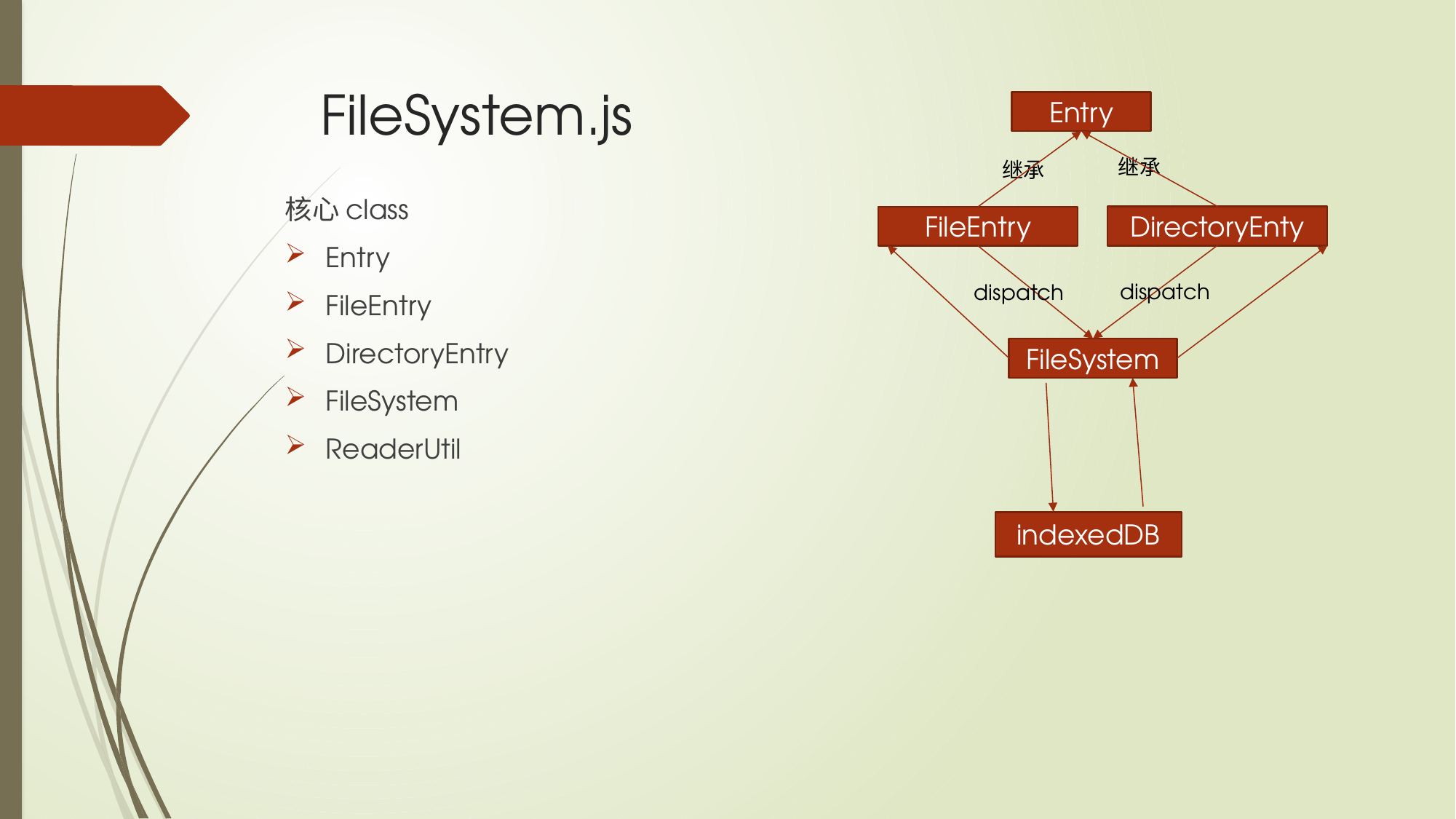

# FileSystem.js
Entry
继承
继承
核心class
Entry
FileEntry
DirectoryEntry
FileSystem
ReaderUtil

DirectoryEnty
FileEntry
dispatch
dispatch
FileSystem
indexedDB